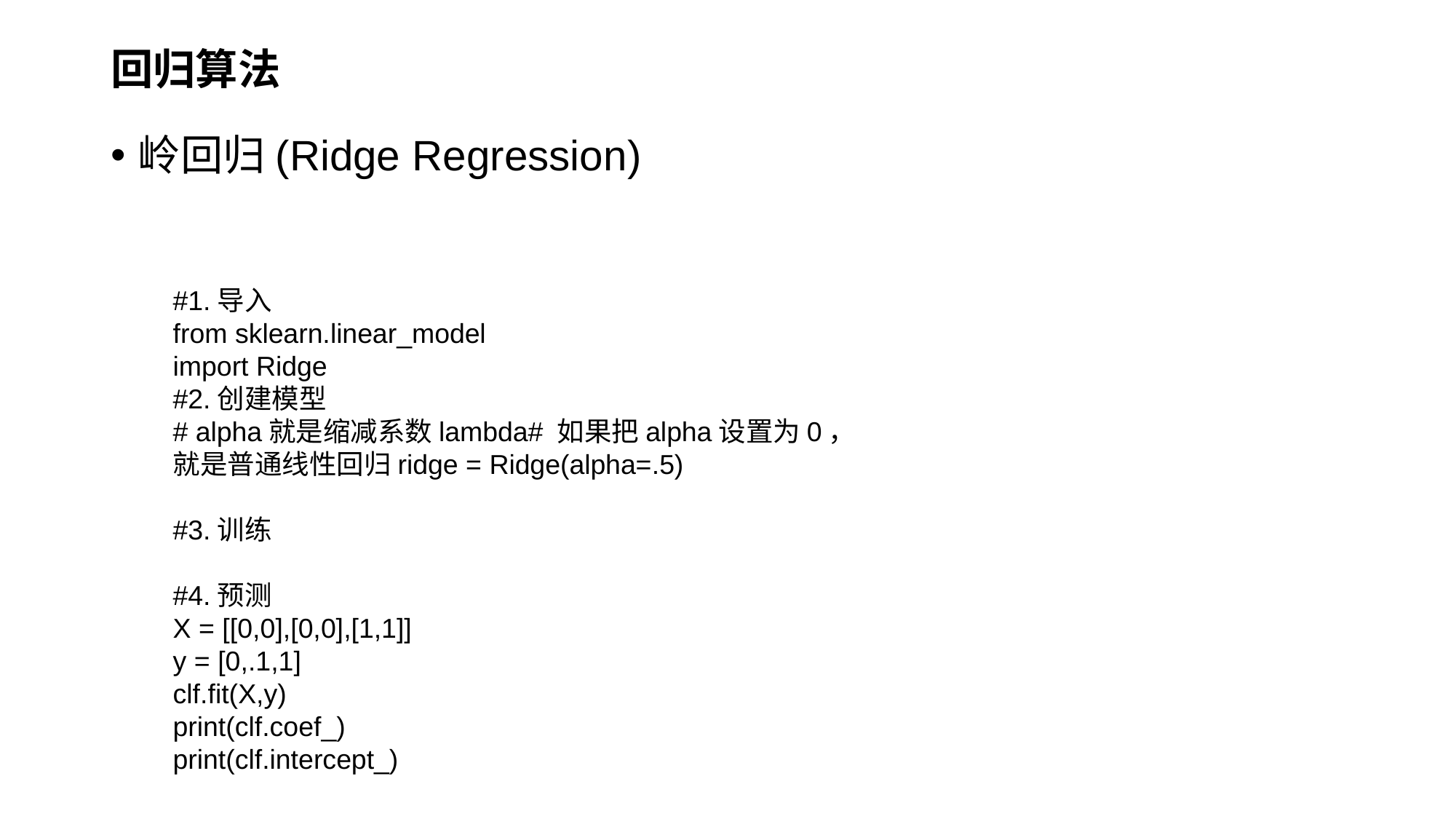

# 回归算法
岭回归(Ridge Regression)

#1.导入
from sklearn.linear_model
import Ridge
#2.创建模型
# alpha就是缩减系数lambda# 如果把alpha设置为0，就是普通线性回归ridge = Ridge(alpha=.5)

#3.训练

#4.预测
X = [[0,0],[0,0],[1,1]]
y = [0,.1,1]
clf.fit(X,y)
print(clf.coef_)
print(clf.intercept_)